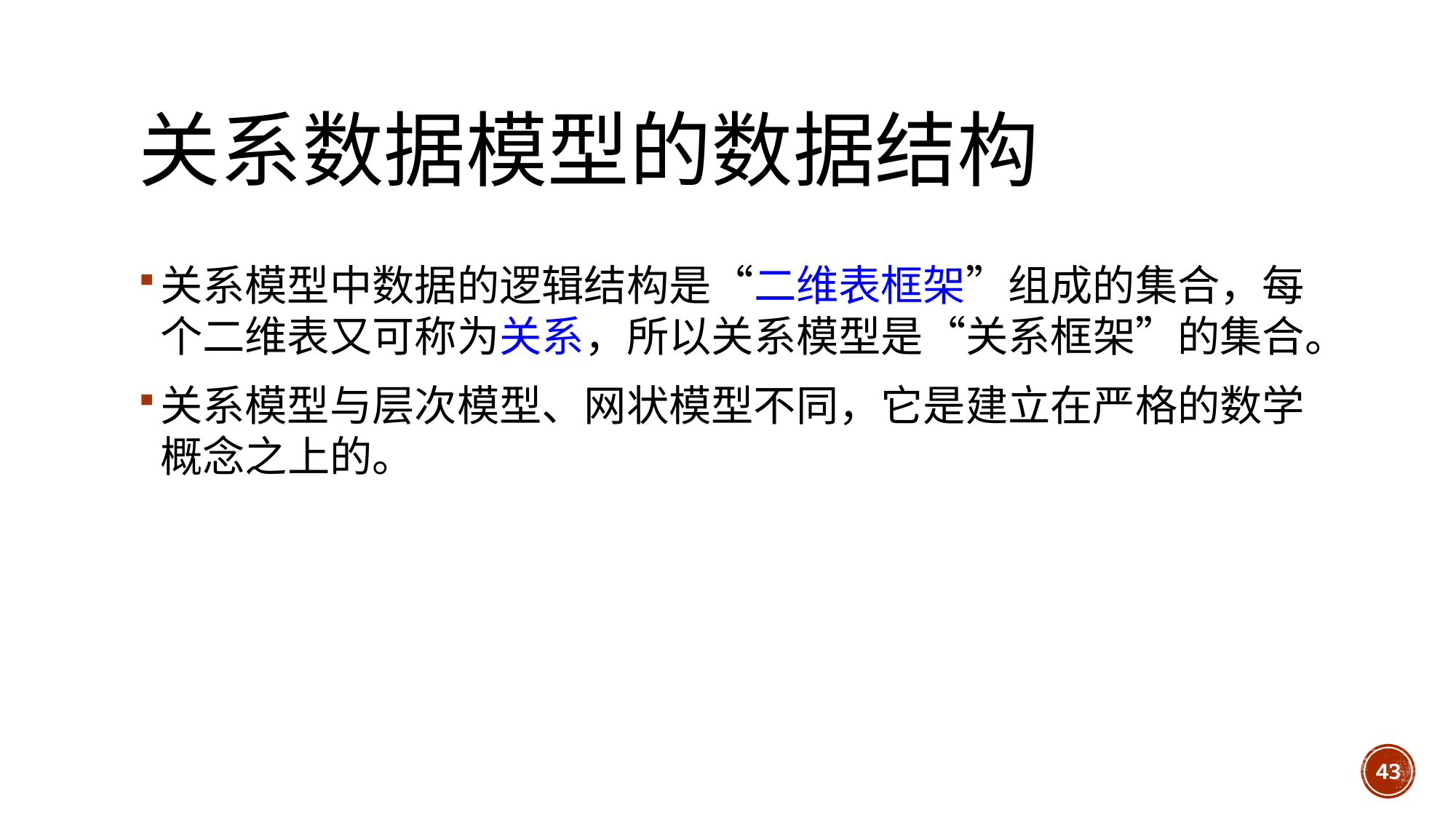

# 关系数据模型的数据结构
关系模型中数据的逻辑结构是“二维表框架”组成的集合，每个二维表又可称为关系，所以关系模型是“关系框架”的集合。
关系模型与层次模型、网状模型不同，它是建立在严格的数学概念之上的。

43